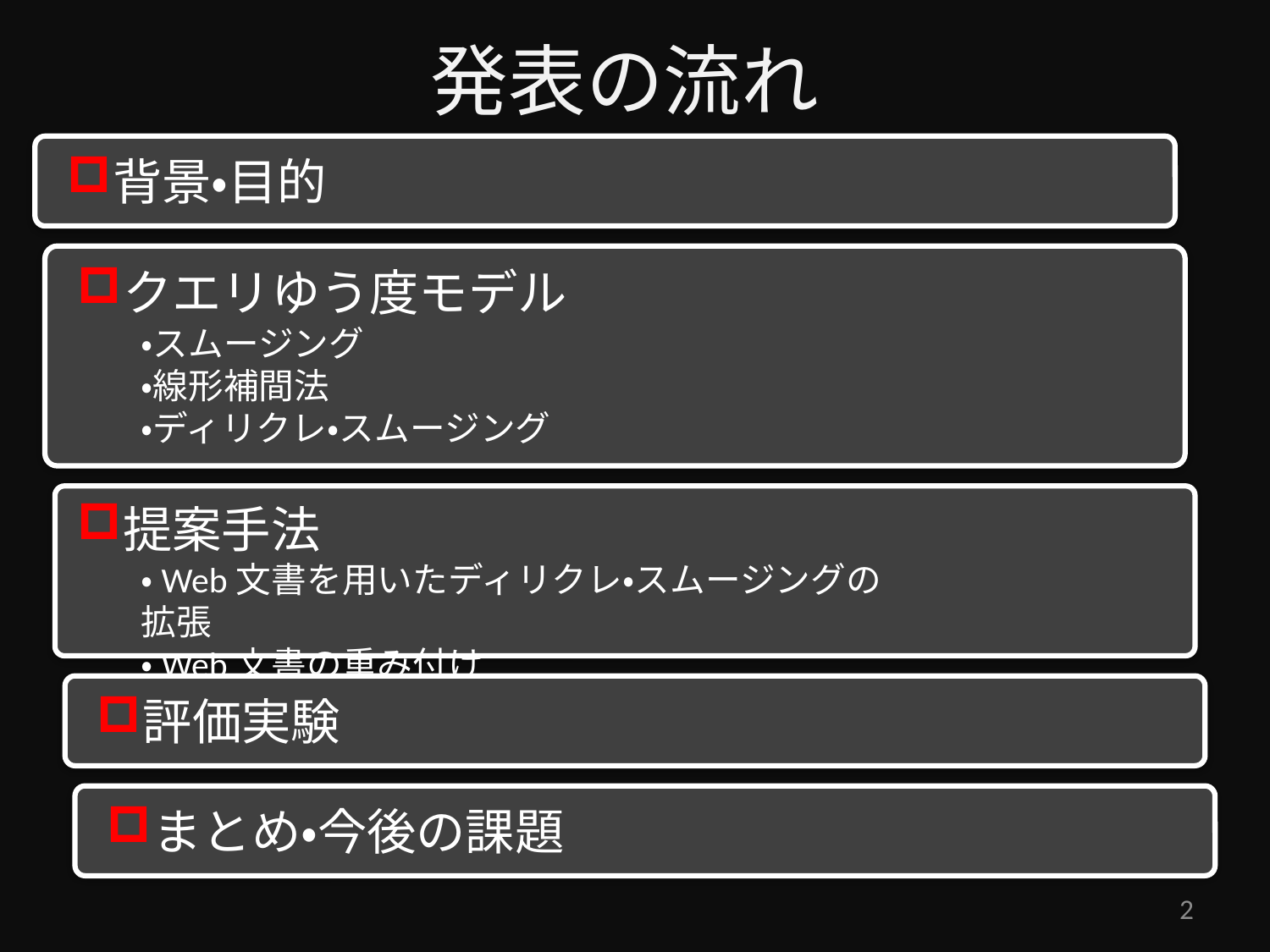

発表の流れ

背景・目的

クエリゆう度モデル
・スムージング
・線形補間法
・ディリクレ・スムージング

提案手法
・Web文書を用いたディリクレ・スムージングの拡張
・Web文書の重み付け

評価実験

まとめ・今後の課題
2